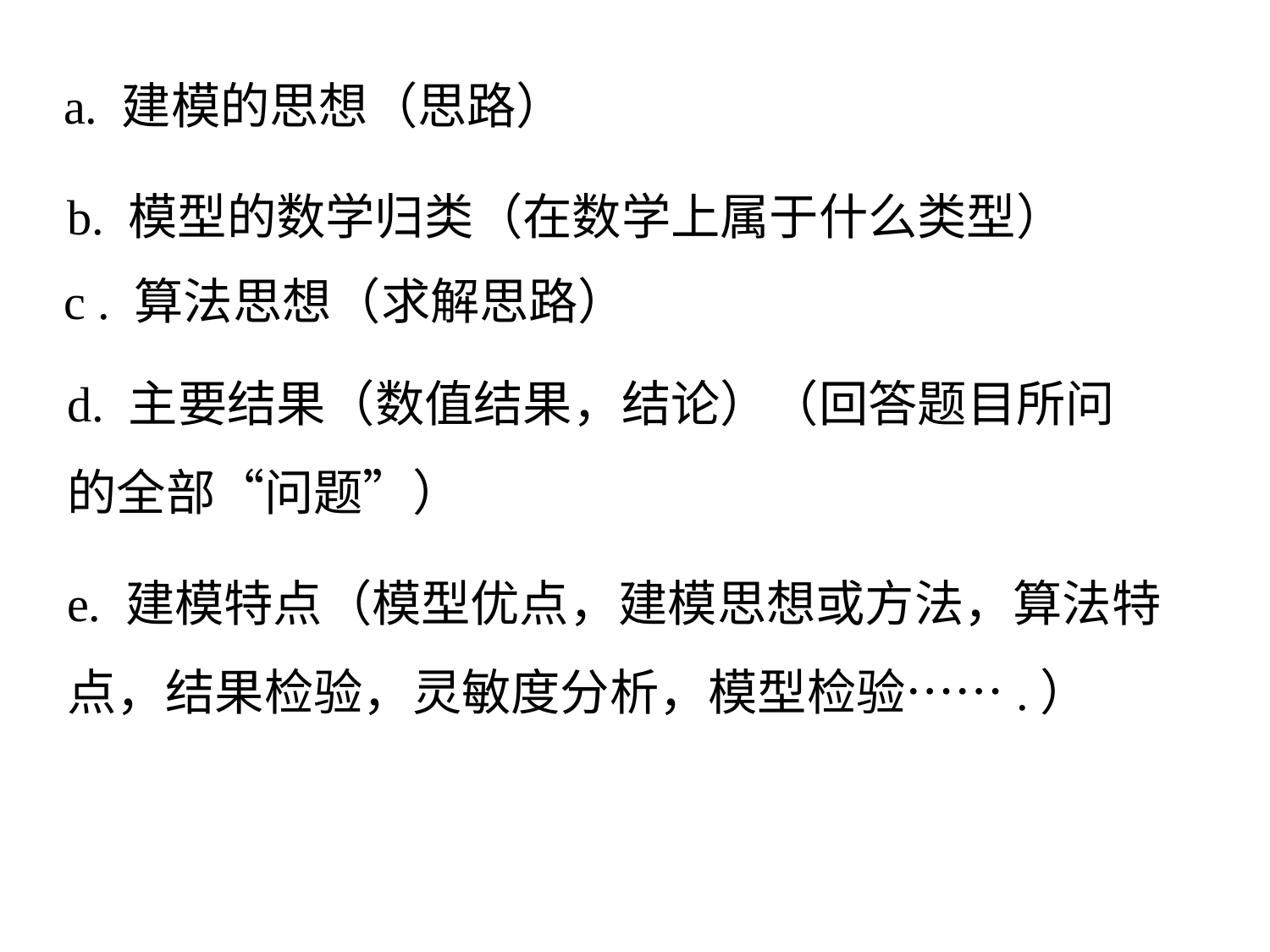

a. 建模的思想（思路）
b. 模型的数学归类（在数学上属于什么类型）
c . 算法思想（求解思路）
d. 主要结果（数值结果，结论）（回答题目所问的全部“问题”）
e. 建模特点（模型优点，建模思想或方法，算法特点，结果检验，灵敏度分析，模型检验…….）